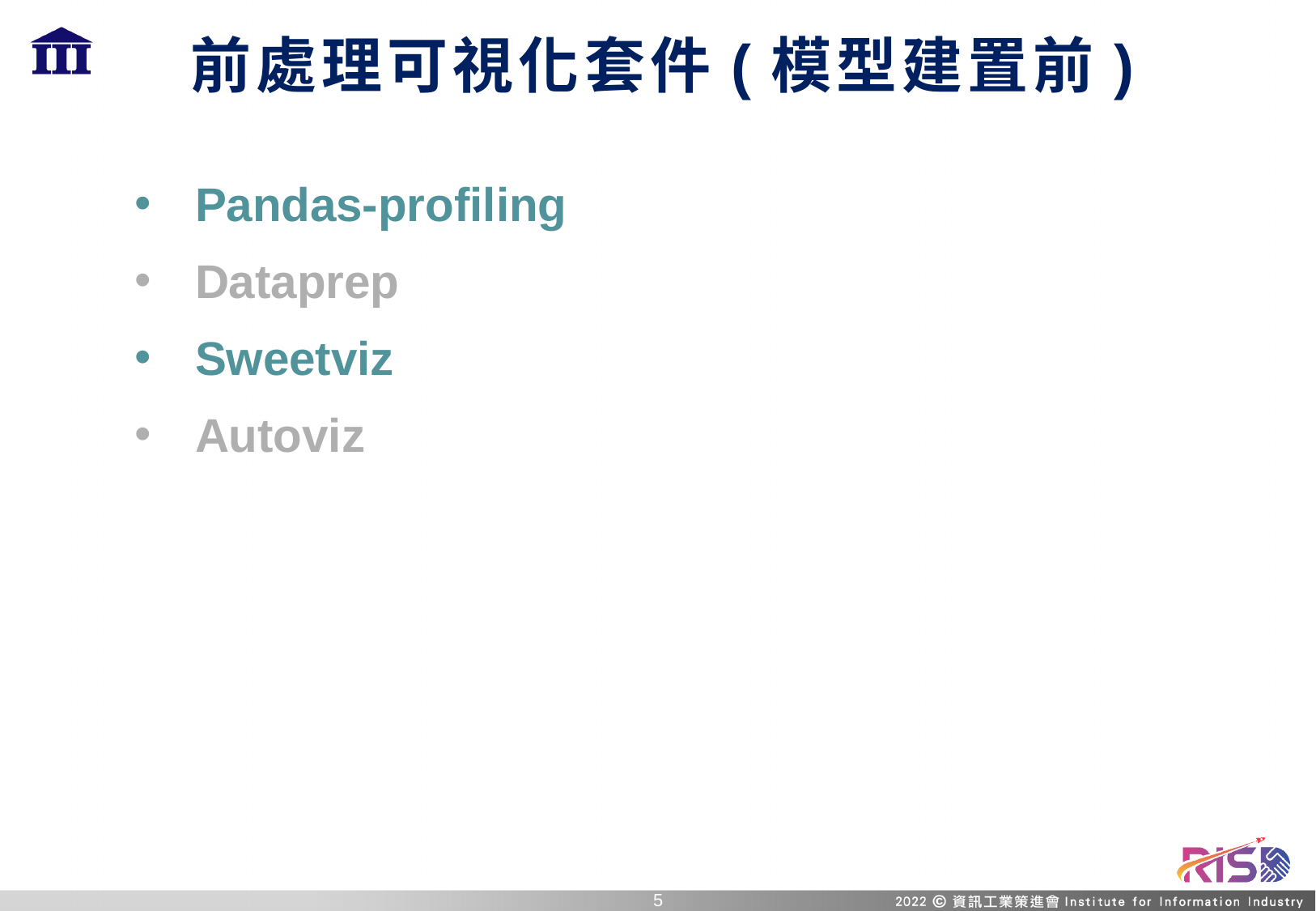

# 前處理可視化套件(模型建置前)
Pandas-profiling
Dataprep
Sweetviz
Autoviz
5